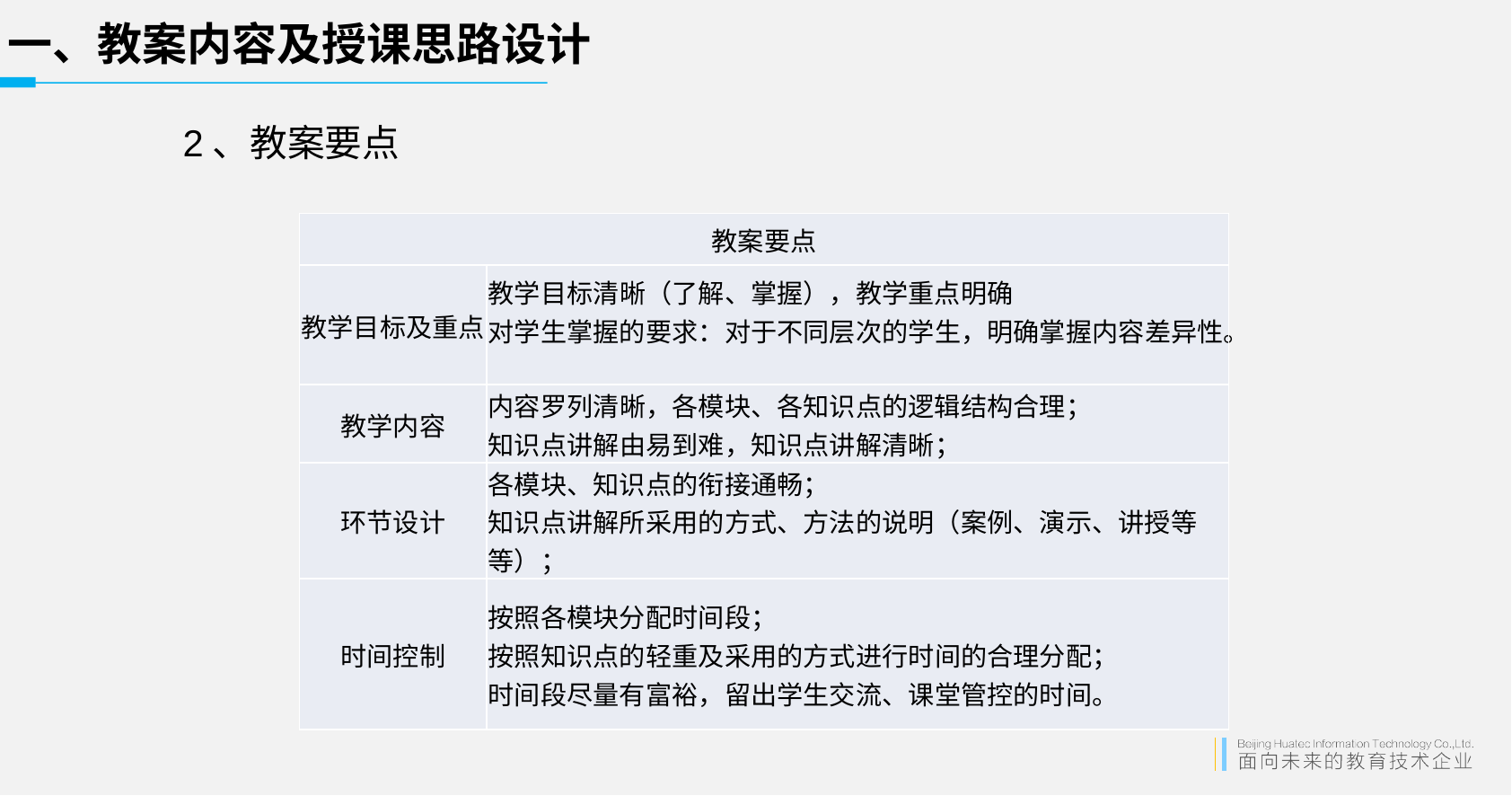

# 一、教案内容及授课思路设计

2、教案要点
| 教案要点 |  |
| --- | --- |
| 教学目标及重点 | 教学目标清晰（了解、掌握），教学重点明确 对学生掌握的要求：对于不同层次的学生，明确掌握内容差异性。 |
| 教学内容 | 内容罗列清晰，各模块、各知识点的逻辑结构合理； 知识点讲解由易到难，知识点讲解清晰； |
| 环节设计 | 各模块、知识点的衔接通畅； 知识点讲解所采用的方式、方法的说明（案例、演示、讲授等等）； |
| 时间控制 | 按照各模块分配时间段； 按照知识点的轻重及采用的方式进行时间的合理分配； 时间段尽量有富裕，留出学生交流、课堂管控的时间。 |